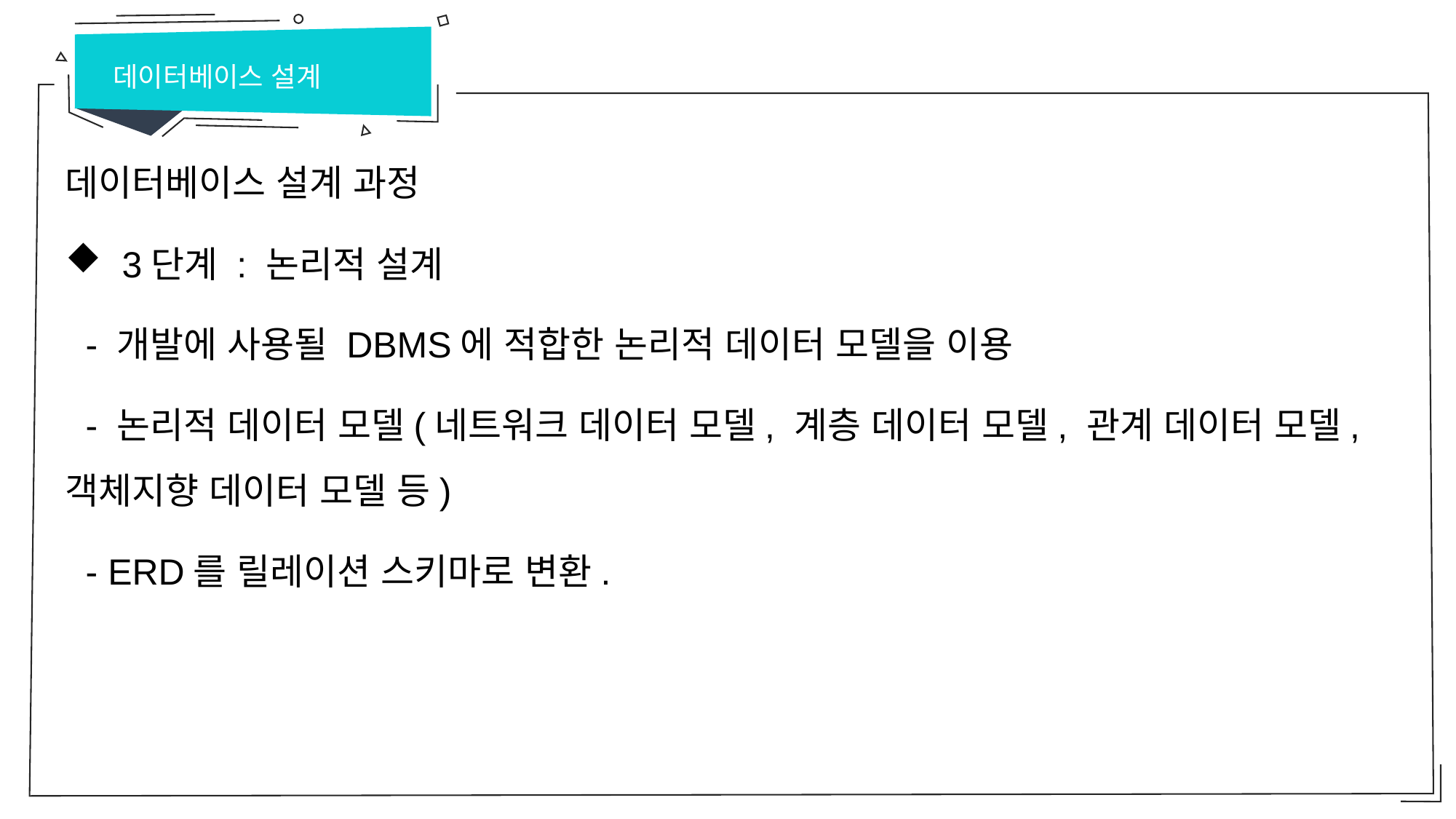

데이터베이스 설계
데이터베이스 설계 과정
  3단계 : 논리적 설계
  - 개발에 사용될 DBMS에 적합한 논리적 데이터 모델을 이용
  - 논리적 데이터 모델(네트워크 데이터 모델, 계층 데이터 모델, 관계 데이터 모델, 객체지향 데이터 모델 등)
  - ERD를 릴레이션 스키마로 변환.